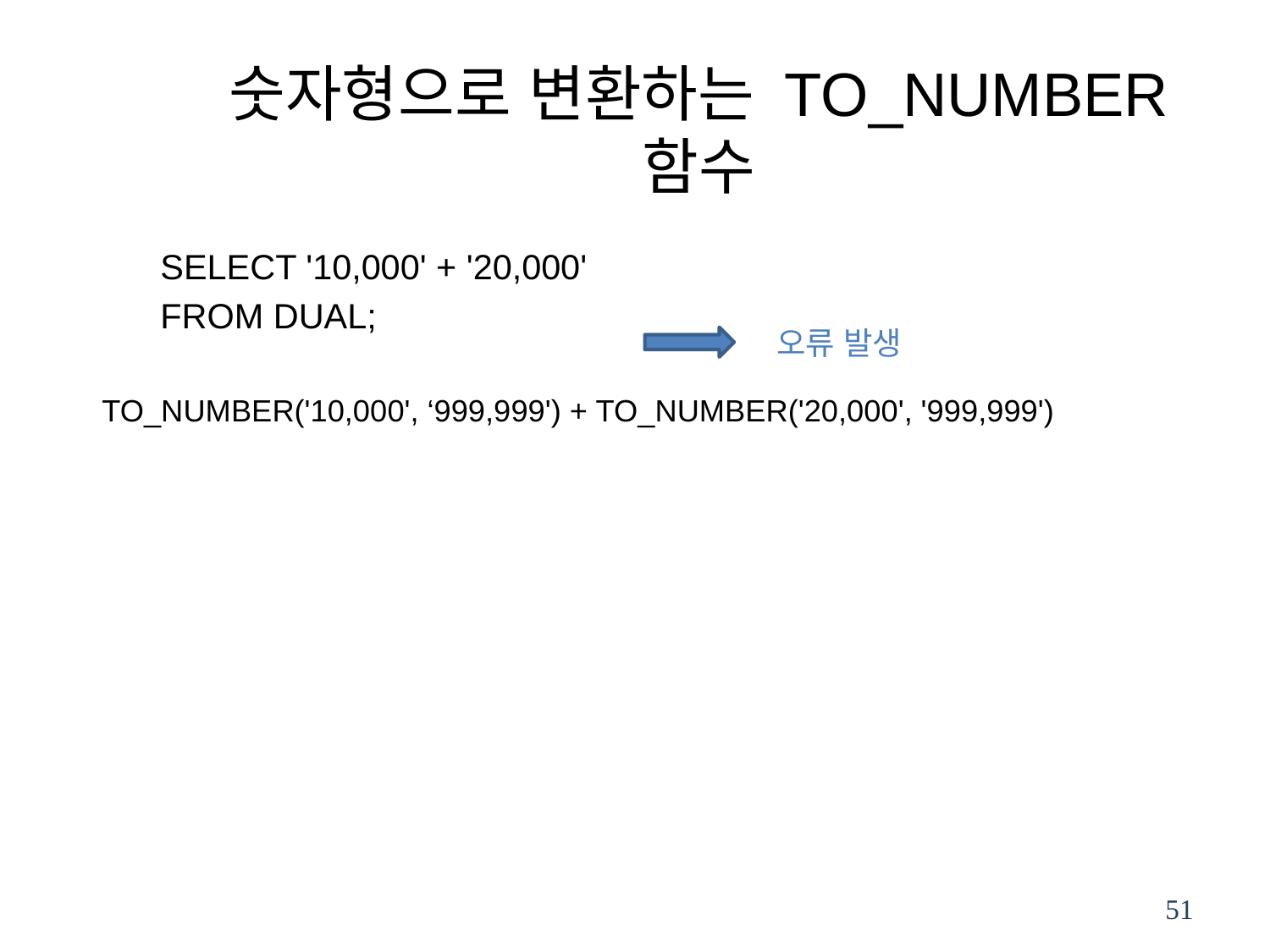

# 숫자형으로 변환하는 TO_NUMBER 함수

      SELECT '10,000' + '20,000'
      FROM DUAL;

TO_NUMBER('10,000', ‘999,999') + TO_NUMBER('20,000', '999,999')

오류 발생

51